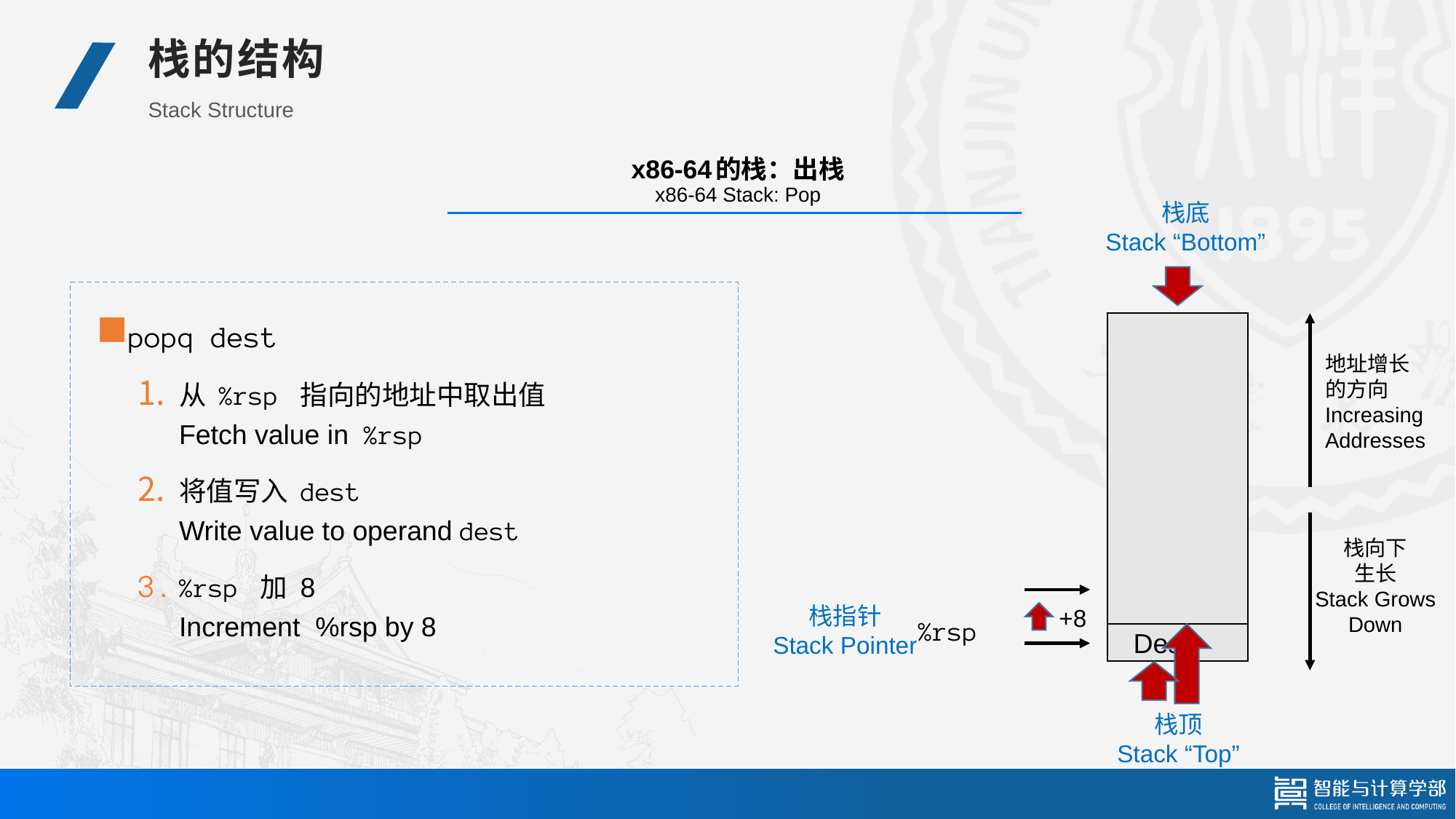

栈的结构
Stack Structure
# x86-64的栈：出栈 x86-64 Stack: Pop
栈底
Stack “Bottom”

popq dest
从 %rsp 指向的地址中取出值
 Fetch value in  %rsp
将值写入 dest
 Write value to operand dest
%rsp 加 8
 Increment  %rsp by 8

地址增长
的方向
Increasing
Addresses
栈向下
生长
Stack Grows
Down
栈指针
Stack Pointer
+8

%rsp
  Dest

栈顶
Stack “Top”